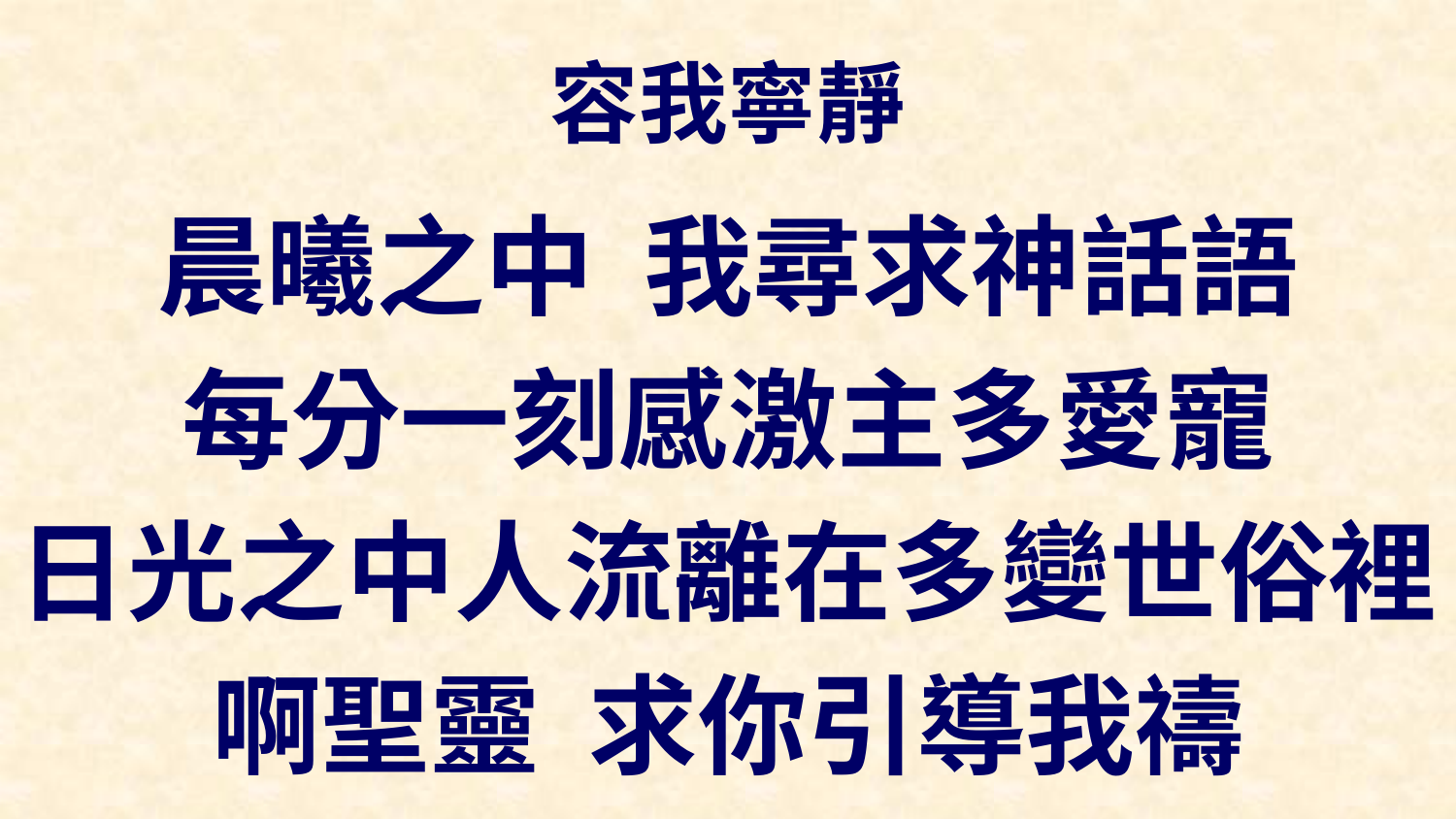

# 容我寧靜
晨曦之中  我尋求神話語
每分一刻感激主多愛寵
日光之中人流離在多變世俗裡
啊聖靈  求你引導我禱